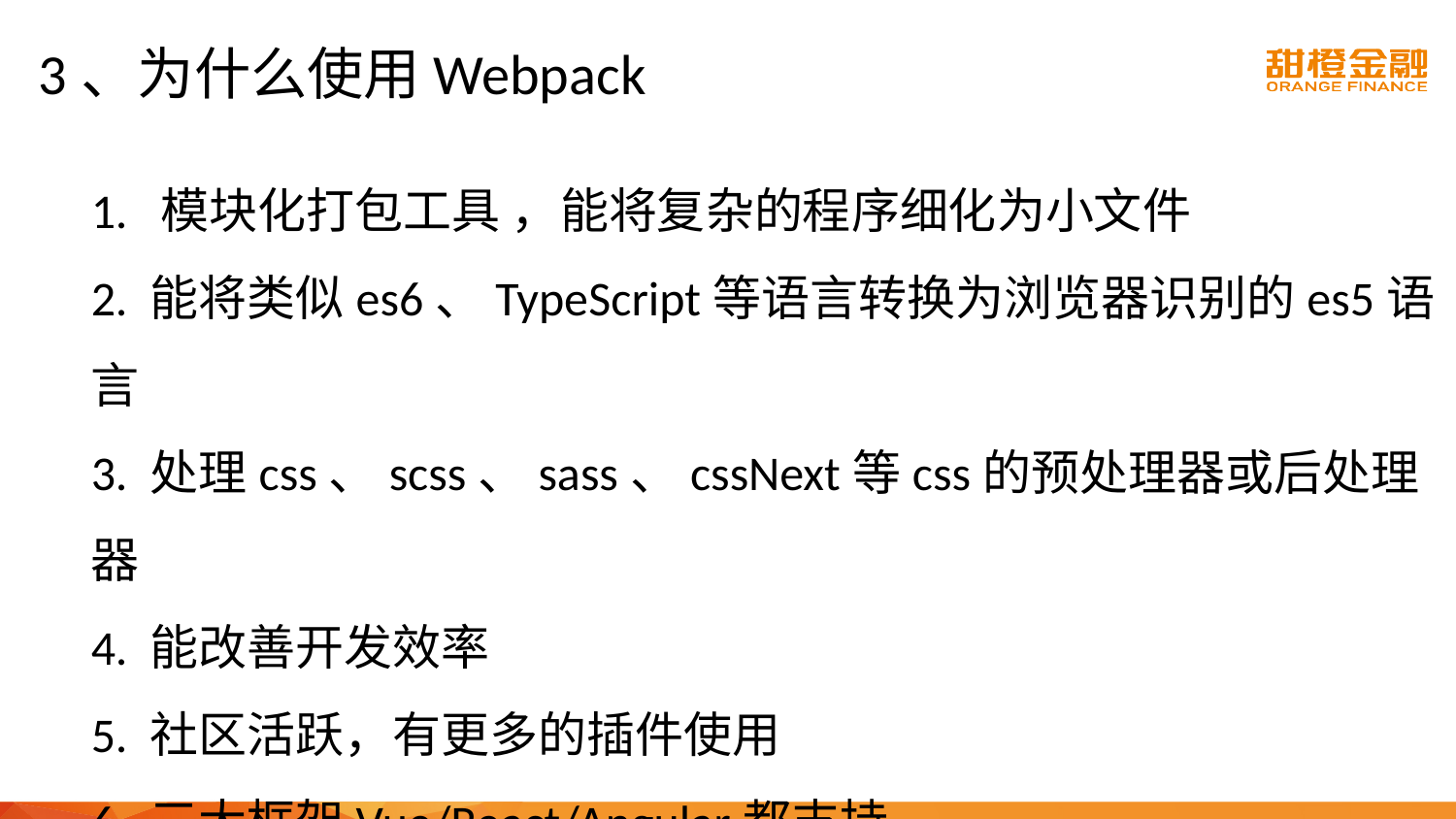

# 3、为什么使用Webpack
1.  模块化打包工具 ，能将复杂的程序细化为小文件
2. 能将类似es6、TypeScript等语言转换为浏览器识别的es5语言
3. 处理css、scss、sass、cssNext等css的预处理器或后处理器
4. 能改善开发效率
5. 社区活跃，有更多的插件使用
6. 三大框架Vue/React/Angular都支持